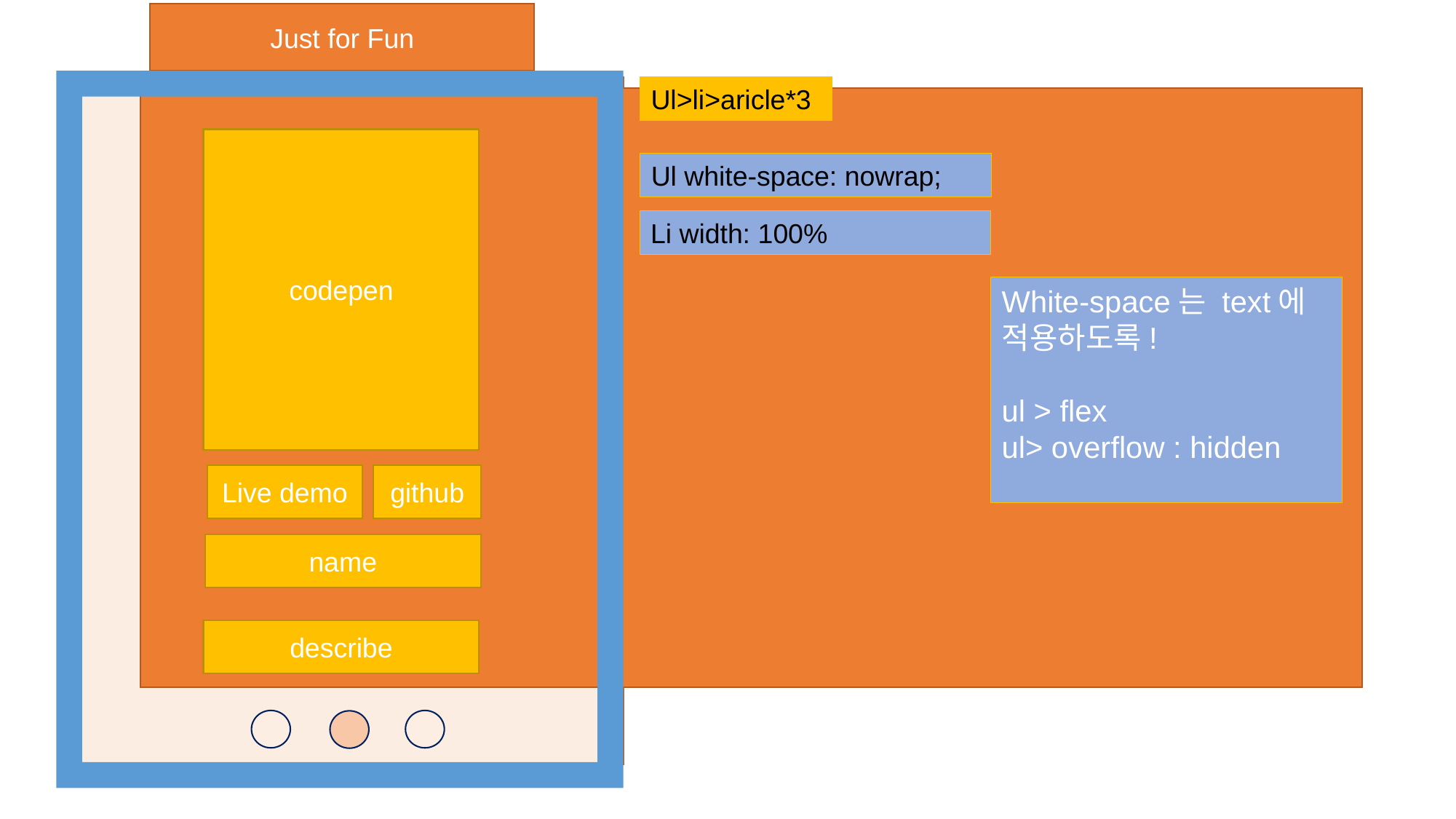

Just for Fun

Ul>li>aricle*3

codepen
Ul white-space: nowrap;
Li width: 100%
White-space는 text에 적용하도록!

ul > flex
ul> overflow : hidden

Live demo
github
name
describe